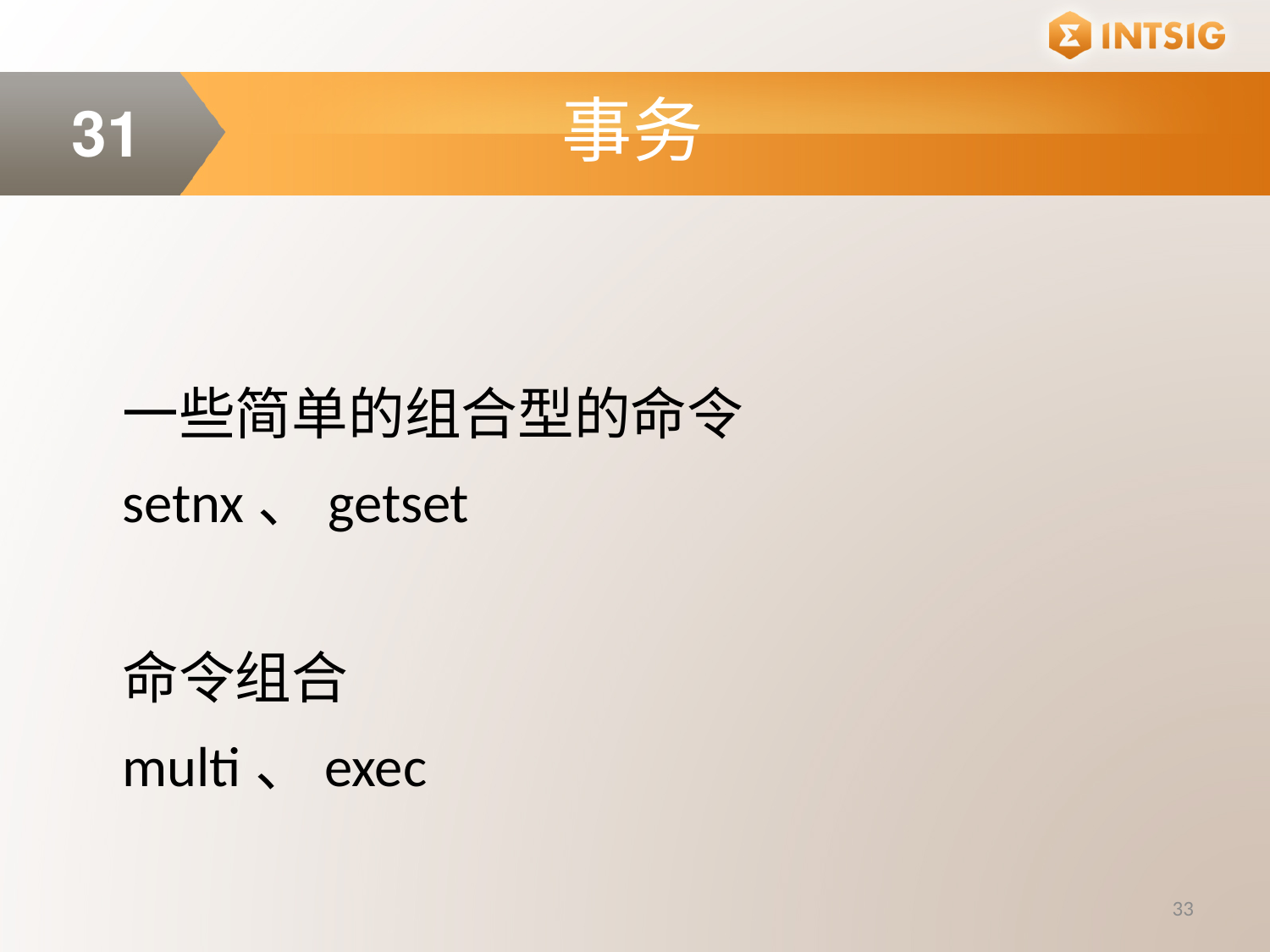

事务
31
一些简单的组合型的命令
setnx、getset

命令组合
multi、exec
33